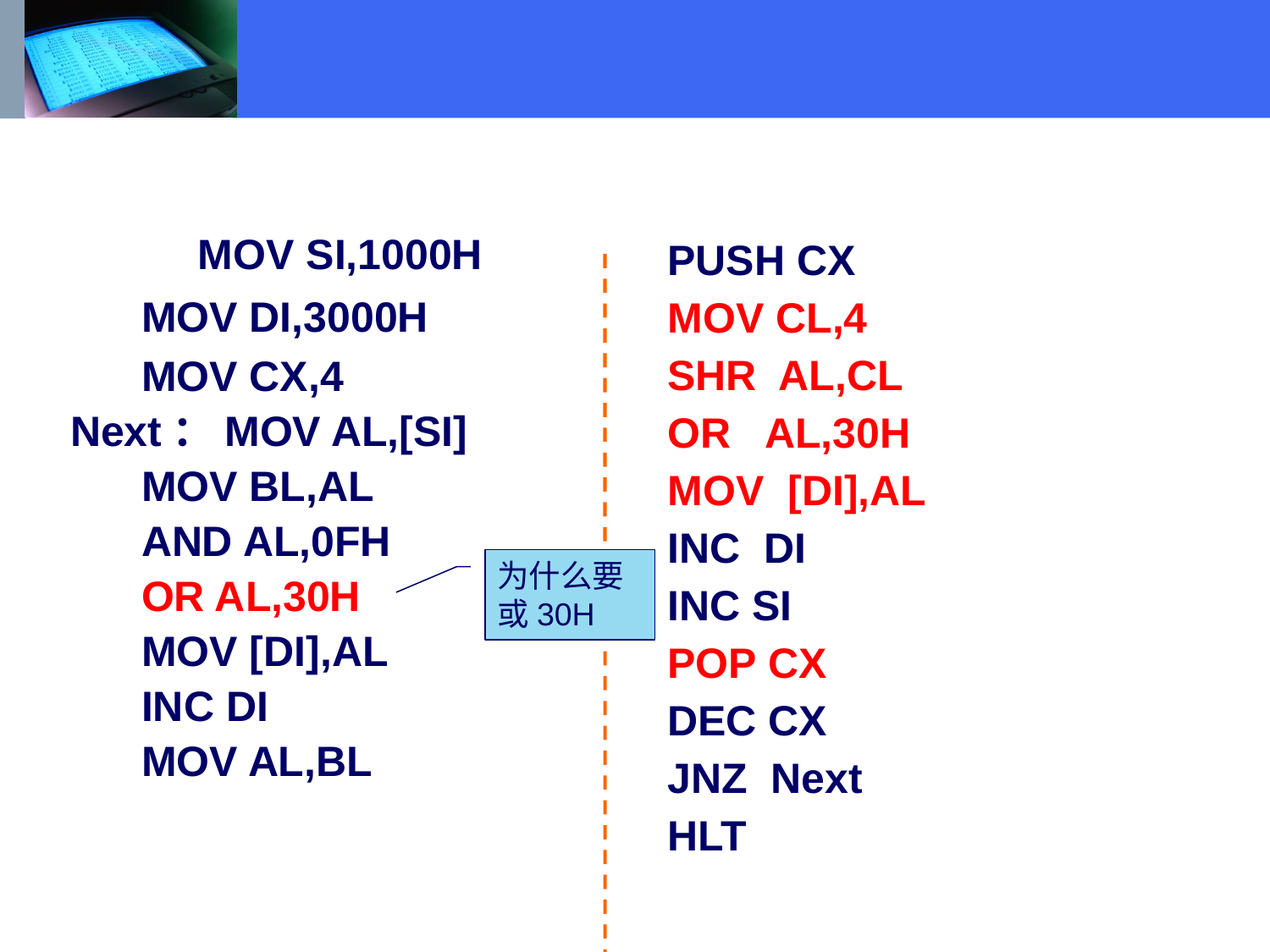

MOV SI,1000H
      MOV DI,3000H
      MOV CX,4
Next：MOV AL,[SI]
      MOV BL,AL
      AND AL,0FH
      OR AL,30H
      MOV [DI],AL
      INC DI
      MOV AL,BL
PUSH CX
MOV CL,4
SHR  AL,CL
OR   AL,30H
MOV  [DI],AL
INC  DI
INC SI
POP CX
DEC CX
JNZ  Next
HLT

为什么要或30H